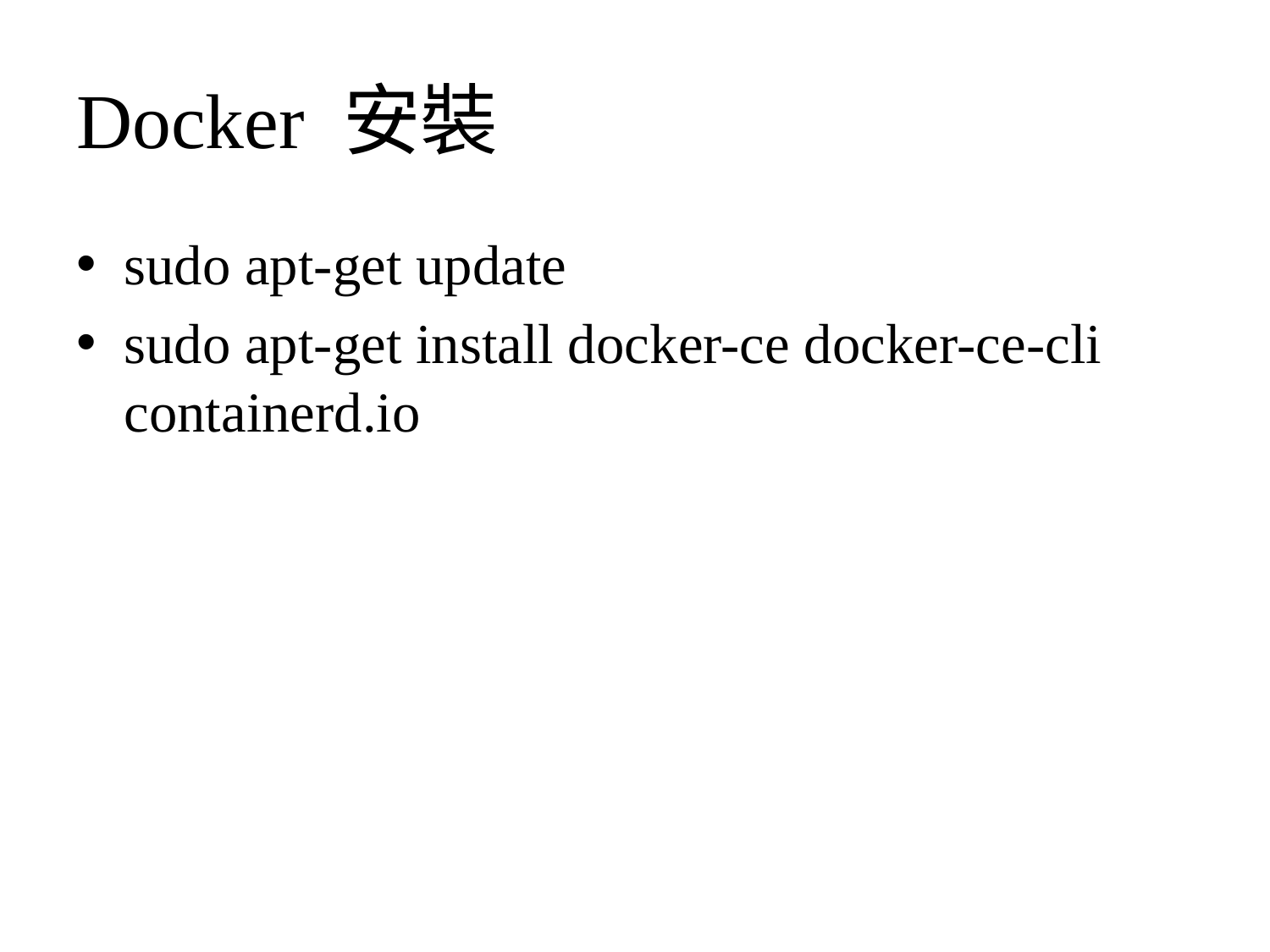

# Docker 安裝
sudo apt-get update
sudo apt-get install docker-ce docker-ce-cli containerd.io